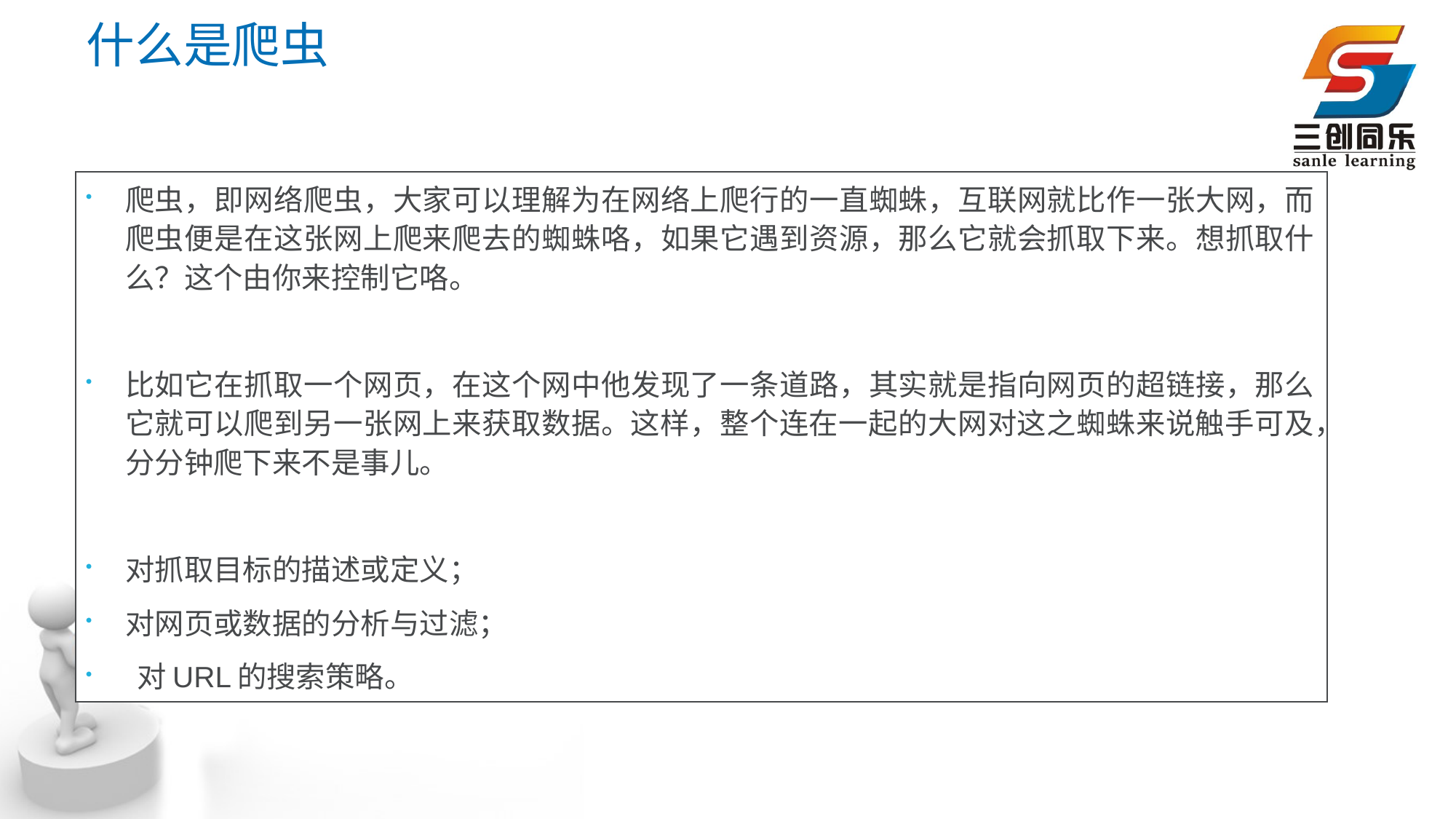

# 什么是爬虫
爬虫，即网络爬虫，大家可以理解为在网络上爬行的一直蜘蛛，互联网就比作一张大网，而爬虫便是在这张网上爬来爬去的蜘蛛咯，如果它遇到资源，那么它就会抓取下来。想抓取什么？这个由你来控制它咯。

比如它在抓取一个网页，在这个网中他发现了一条道路，其实就是指向网页的超链接，那么它就可以爬到另一张网上来获取数据。这样，整个连在一起的大网对这之蜘蛛来说触手可及，分分钟爬下来不是事儿。

对抓取目标的描述或定义；
对网页或数据的分析与过滤；
 对URL的搜索策略。